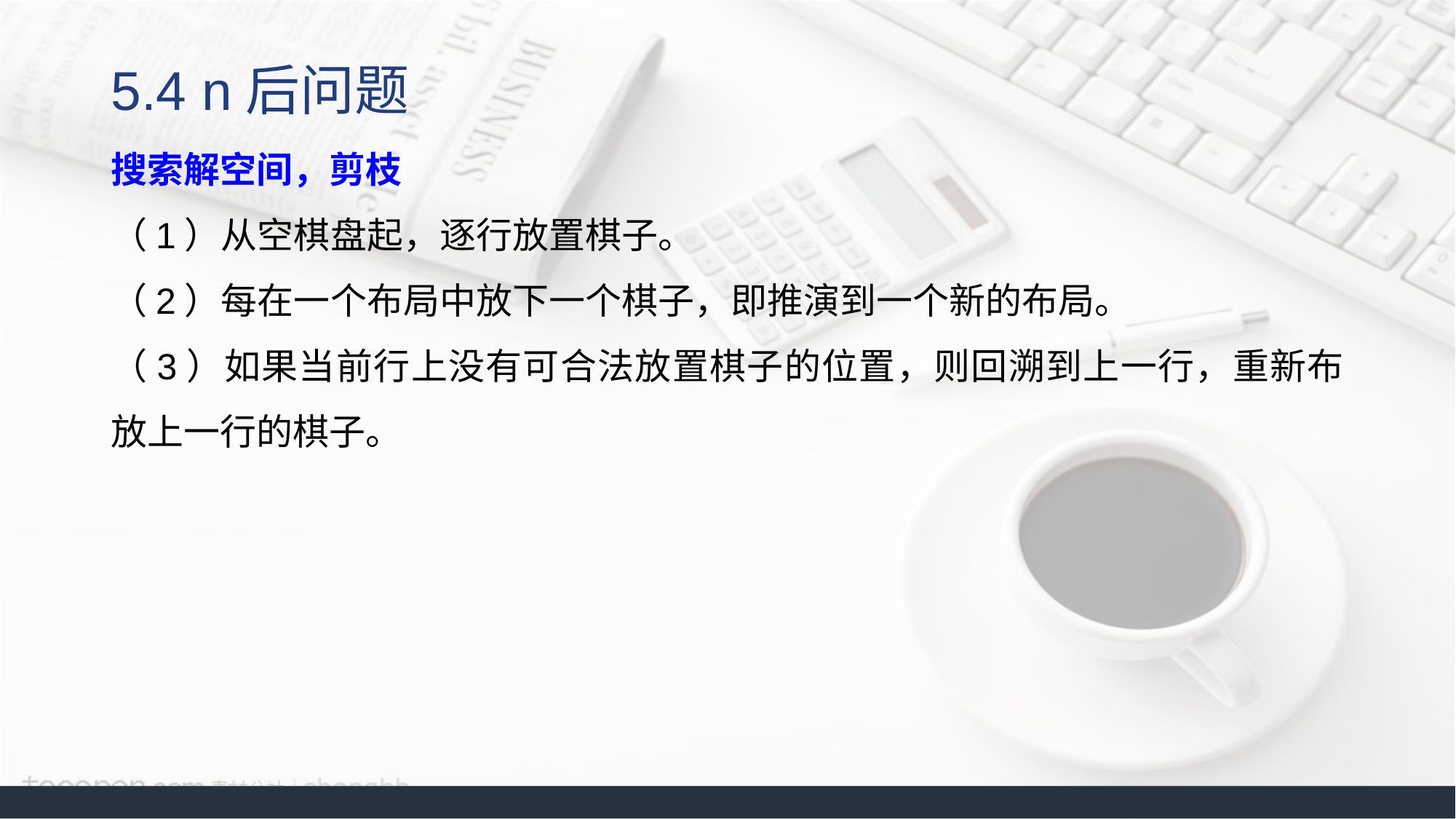

# 5.4 n后问题
搜索解空间，剪枝
（1）从空棋盘起，逐行放置棋子。
（2）每在一个布局中放下一个棋子，即推演到一个新的布局。
（3）如果当前行上没有可合法放置棋子的位置，则回溯到上一行，重新布放上一行的棋子。